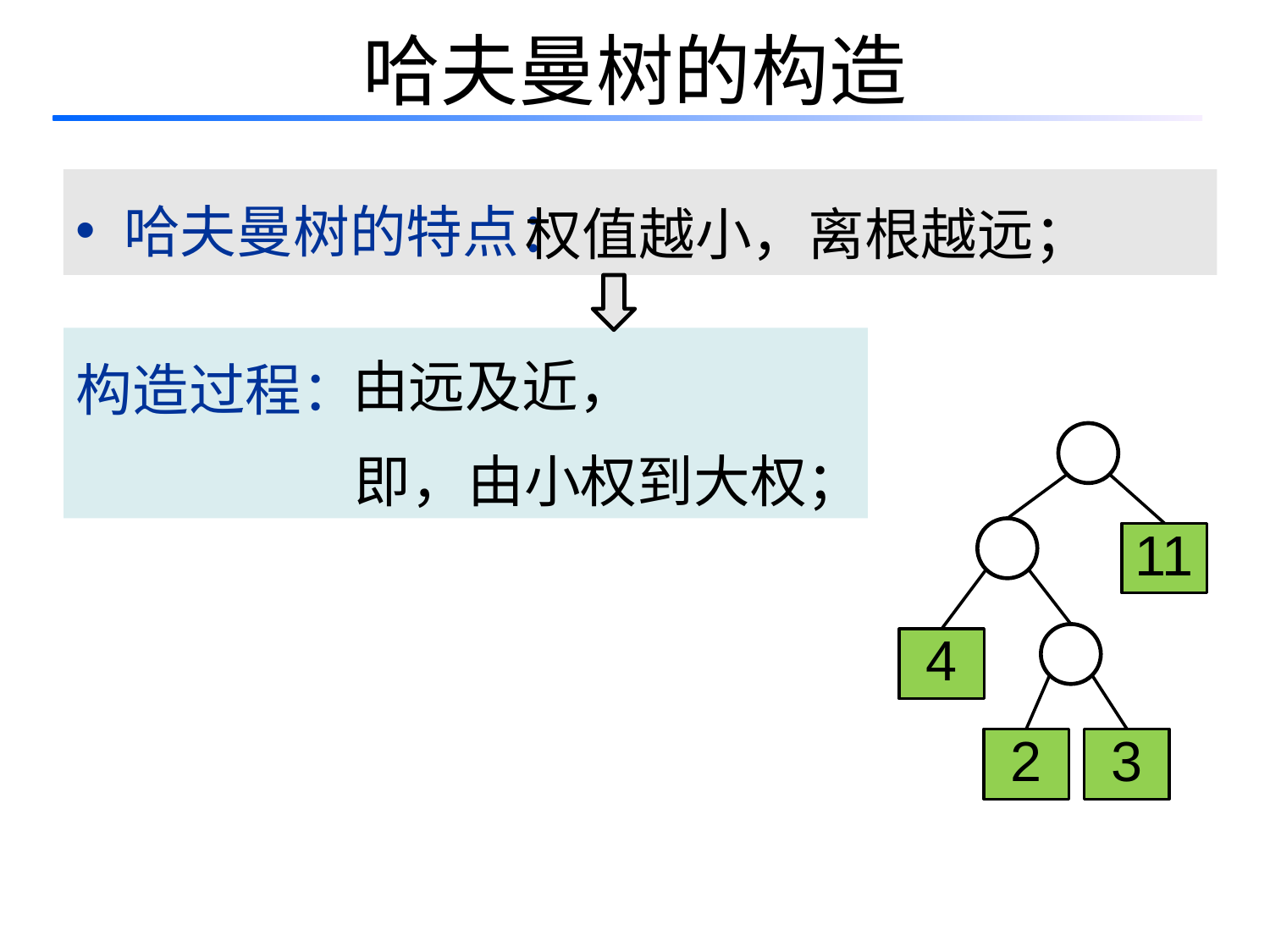

# 哈夫曼树的构造

哈夫曼树的特点：
权值越小，离根越远；

构造过程：

由远及近，
即，由小权到大权；

11

4
2
3